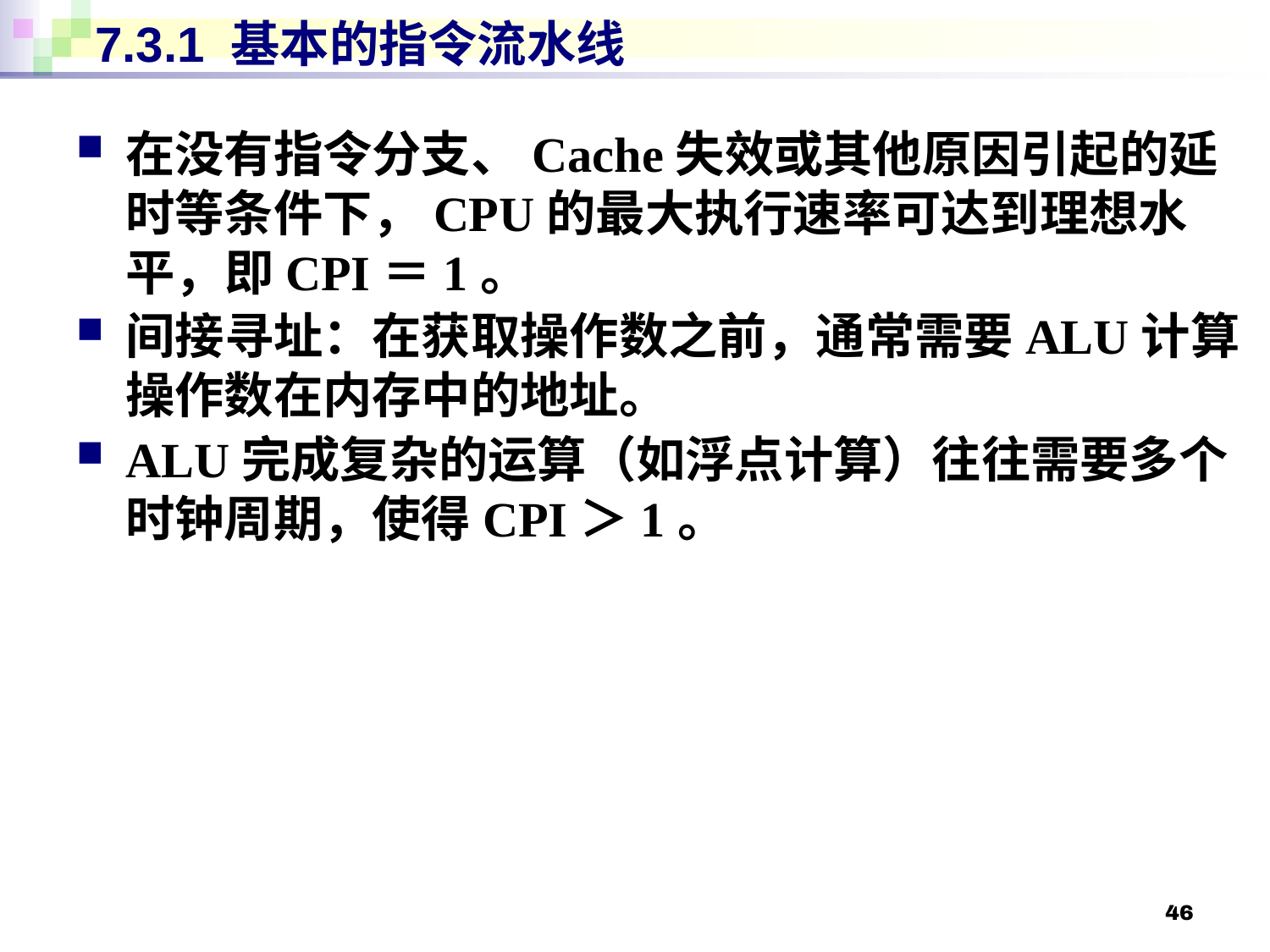

# 7.3.1 基本的指令流水线
在没有指令分支、Cache失效或其他原因引起的延时等条件下，CPU的最大执行速率可达到理想水平，即CPI＝1。
间接寻址：在获取操作数之前，通常需要ALU计算操作数在内存中的地址。
ALU完成复杂的运算（如浮点计算）往往需要多个时钟周期，使得CPI＞1。
46